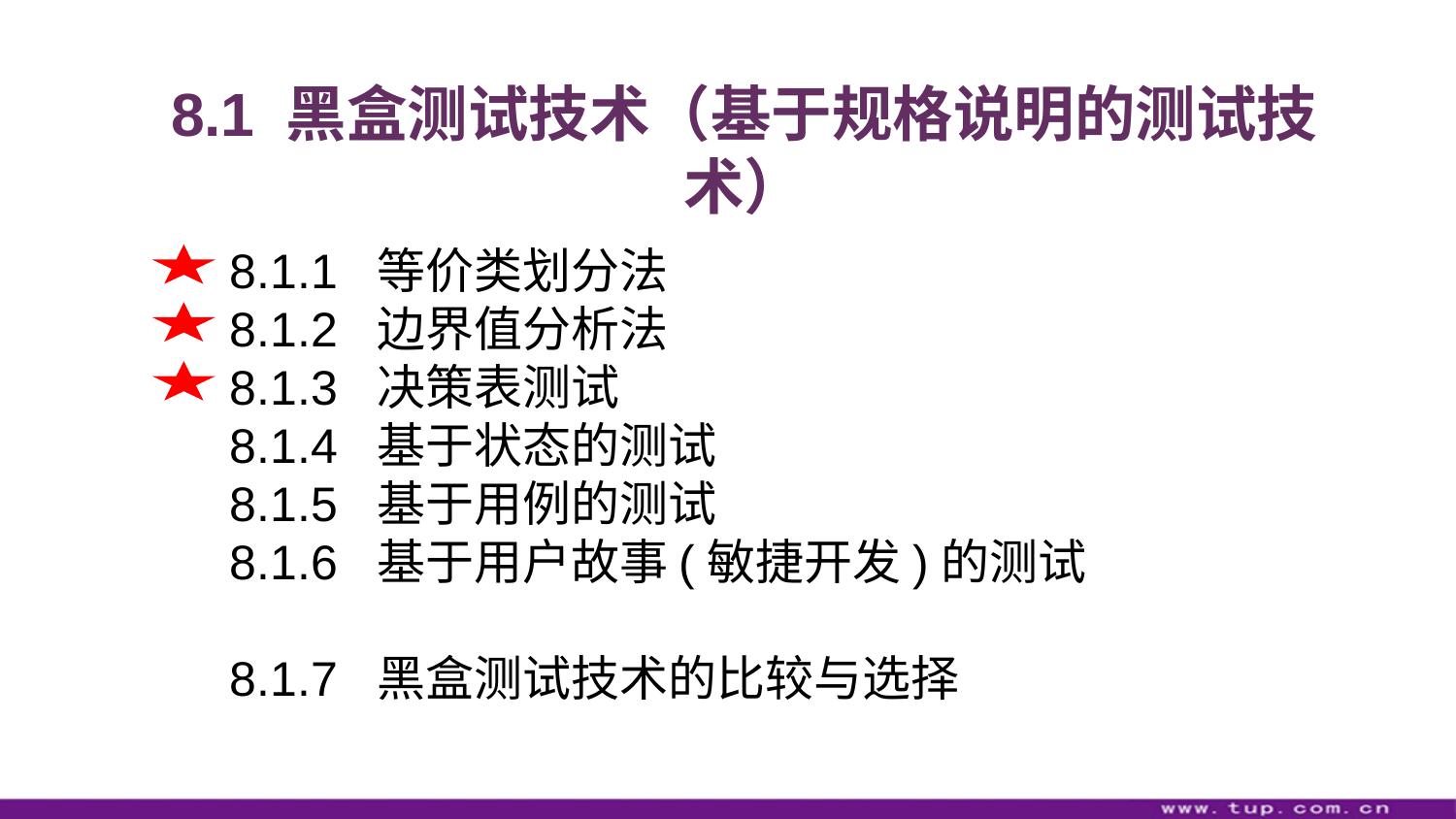

8.1 黑盒测试技术（基于规格说明的测试技术）
8.1.1  等价类划分法
8.1.2  边界值分析法
8.1.3  决策表测试
8.1.4  基于状态的测试
8.1.5  基于用例的测试
8.1.6  基于用户故事(敏捷开发)的测试

8.1.7  黑盒测试技术的比较与选择